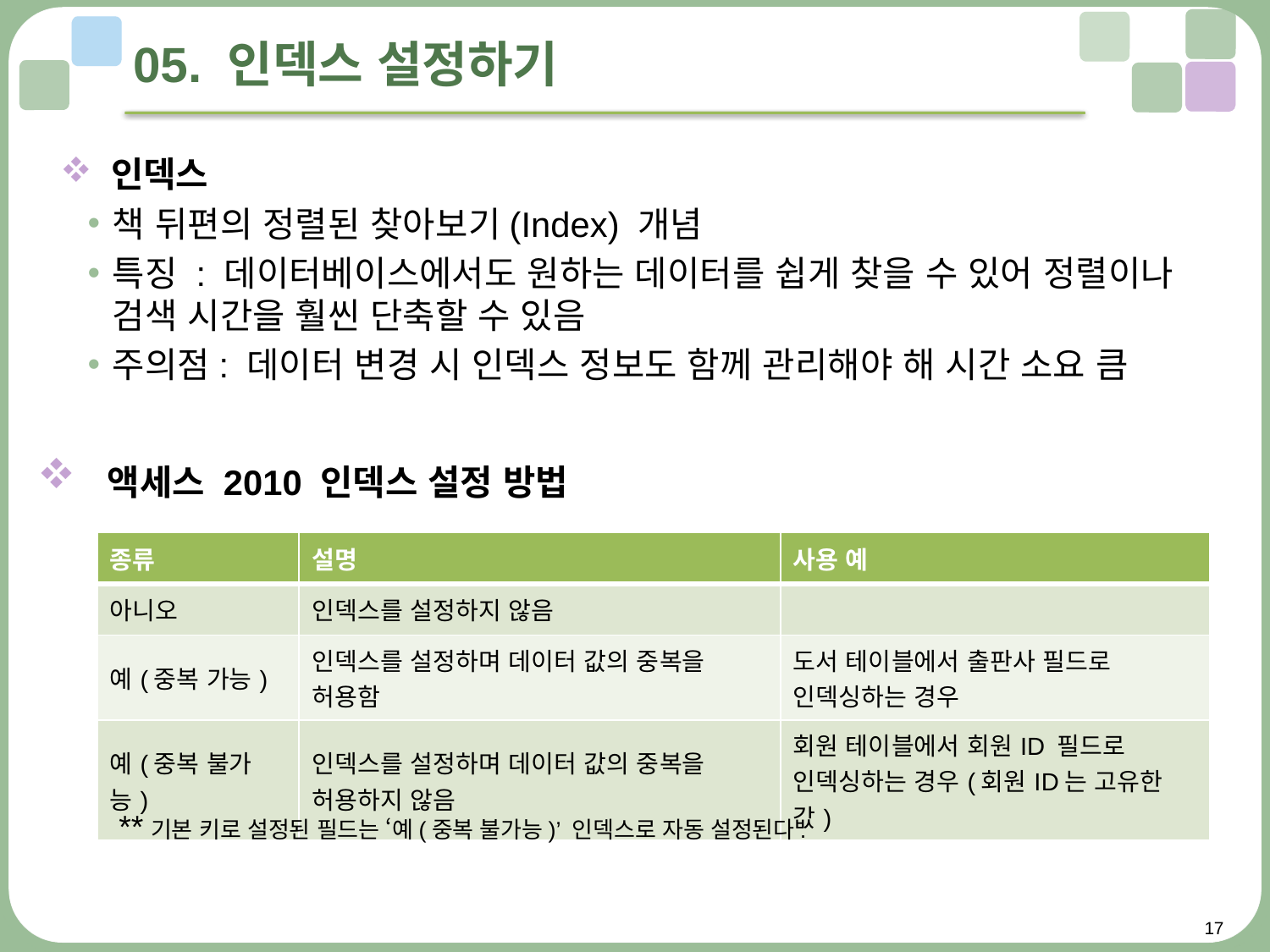

# 05. 인덱스 설정하기
 인덱스
책 뒤편의 정렬된 찾아보기(Index) 개념
특징 : 데이터베이스에서도 원하는 데이터를 쉽게 찾을 수 있어 정렬이나 검색 시간을 훨씬 단축할 수 있음
주의점: 데이터 변경 시 인덱스 정보도 함께 관리해야 해 시간 소요 큼

 액세스 2010 인덱스 설정 방법
| 종류 | 설명 | 사용 예 |
| --- | --- | --- |
| 아니오 | 인덱스를 설정하지 않음 |  |
| 예(중복 가능) | 인덱스를 설정하며 데이터 값의 중복을 허용함 | 도서 테이블에서 출판사 필드로 인덱싱하는 경우 |
| 예(중복 불가능) | 인덱스를 설정하며 데이터 값의 중복을 허용하지 않음 | 회원 테이블에서 회원ID 필드로 인덱싱하는 경우(회원ID는 고유한 값) |
 **기본 키로 설정된 필드는 ‘예(중복 불가능)’ 인덱스로 자동 설정된다.